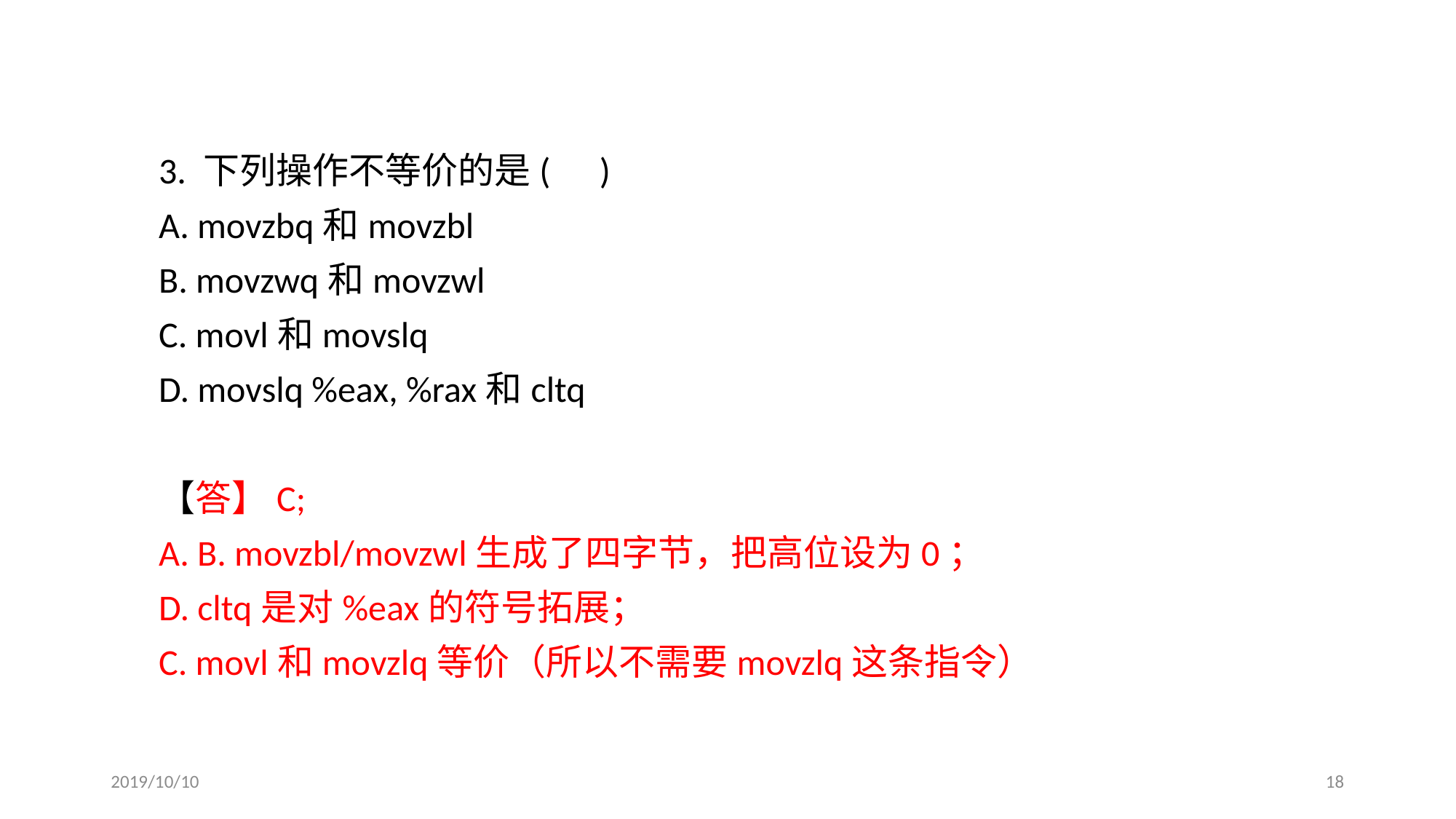

3. 下列操作不等价的是(      )
A. movzbq和movzbl
B. movzwq和movzwl
C. movl和movslq
D. movslq %eax, %rax和cltq

【答】C;
A. B. movzbl/movzwl生成了四字节，把高位设为0；
D. cltq是对%eax的符号拓展；
C. movl和movzlq等价（所以不需要movzlq这条指令）
2019/10/10
18